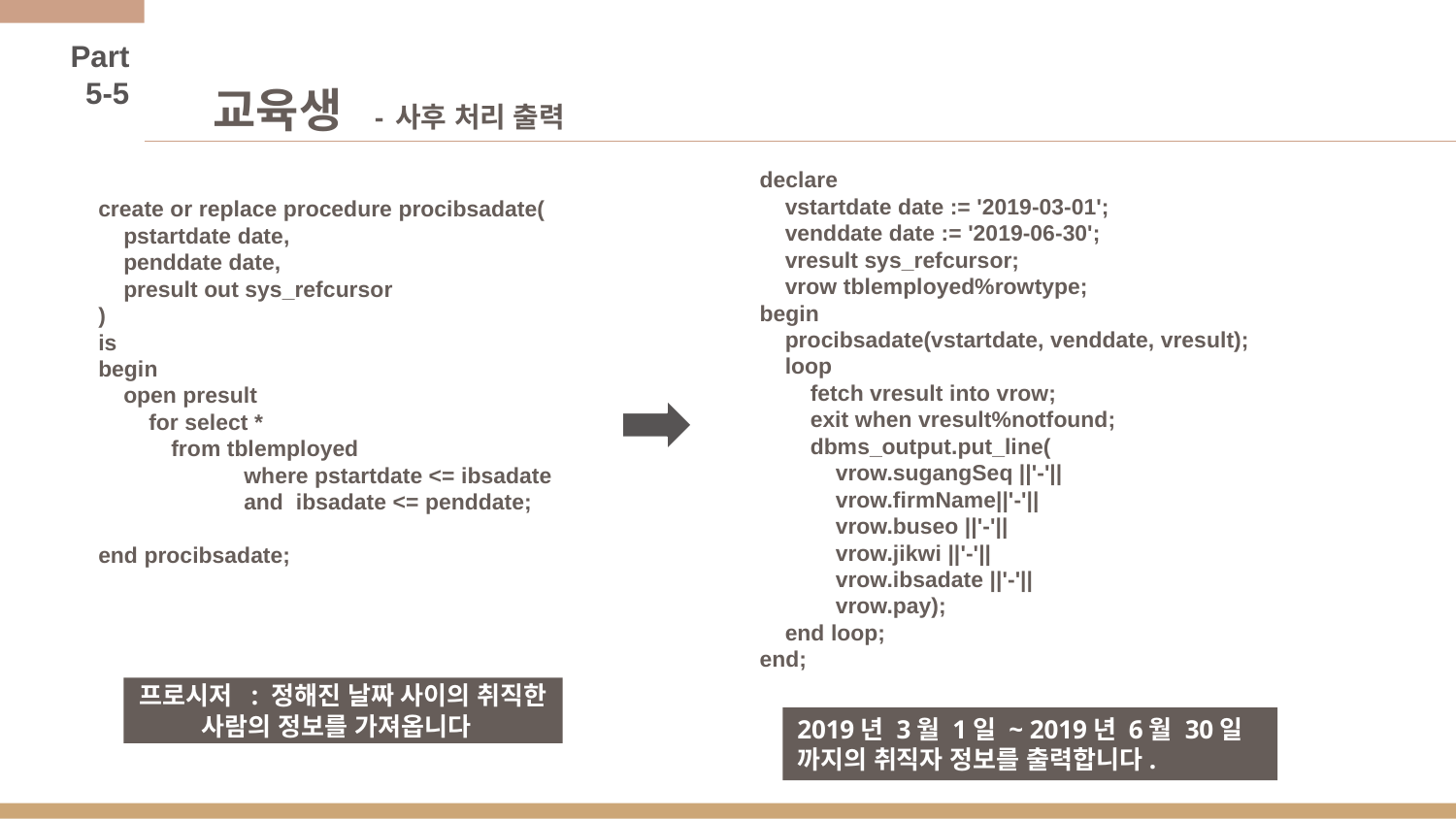

Part 5-5
# 교육생  - 사후 처리 출력
declare
    vstartdate date := '2019-03-01';
    venddate date := '2019-06-30';
    vresult sys_refcursor;
    vrow tblemployed%rowtype;
begin
    procibsadate(vstartdate, venddate, vresult);
    loop
        fetch vresult into vrow;
        exit when vresult%notfound;
        dbms_output.put_line(
            vrow.sugangSeq ||'-'||
            vrow.firmName||'-'||
            vrow.buseo ||'-'||
            vrow.jikwi ||'-'||
            vrow.ibsadate ||'-'||
            vrow.pay);
    end loop;
end;

create or replace procedure procibsadate(
    pstartdate date,
    penddate date,
    presult out sys_refcursor
)
is
begin
    open presult
        for select *
from tblemployed
where pstartdate <= ibsadate
and  ibsadate <= penddate;

end procibsadate;

프로시저  : 정해진 날짜 사이의 취직한 사람의 정보를 가져옵니다
2019년 3월 1일 ~ 2019년 6월 30일 까지의 취직자 정보를 출력합니다.